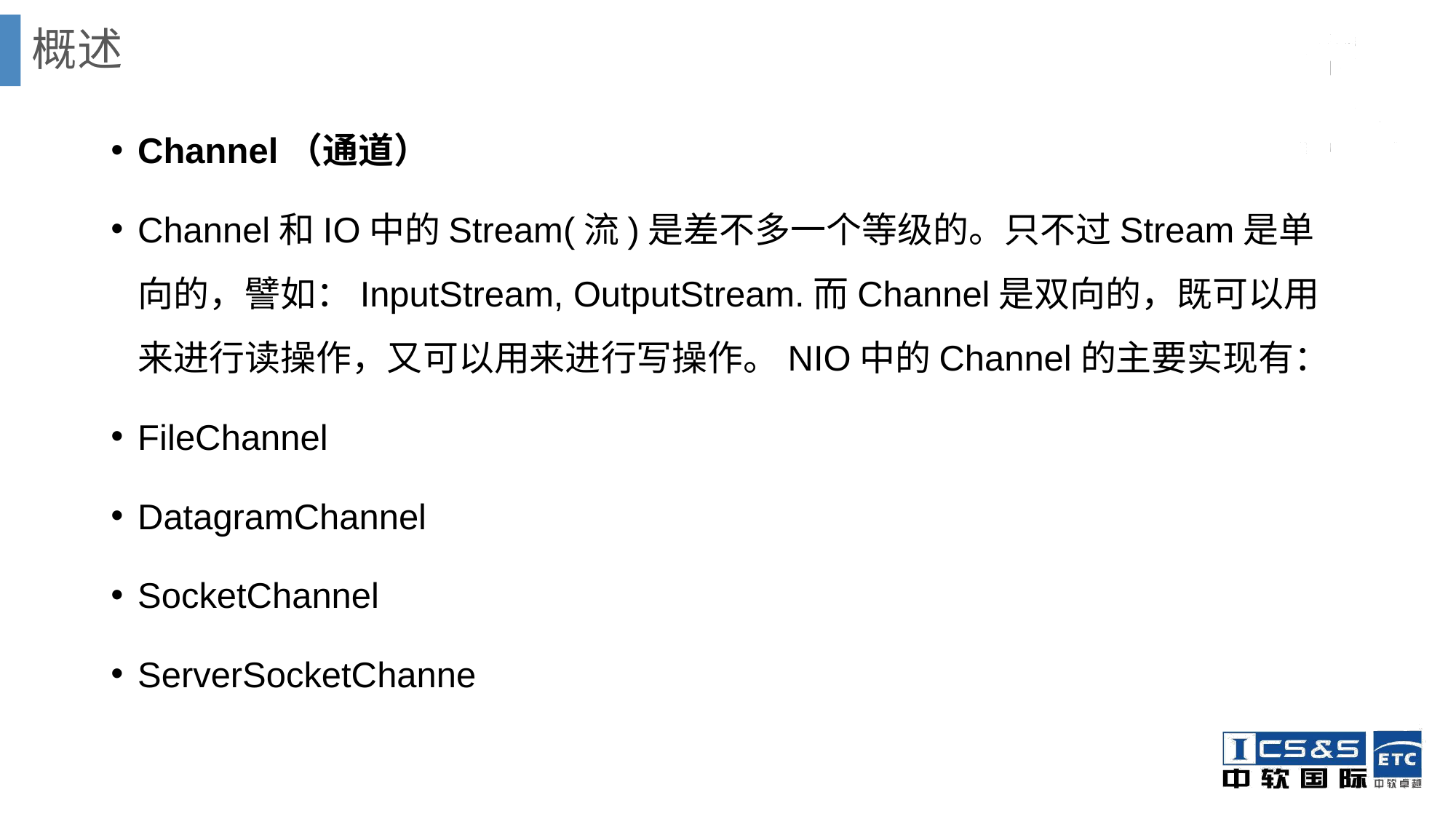

# 概述
Channel（通道）
Channel和IO中的Stream(流)是差不多一个等级的。只不过Stream是单向的，譬如：InputStream, OutputStream.而Channel是双向的，既可以用来进行读操作，又可以用来进行写操作。NIO中的Channel的主要实现有：
FileChannel
DatagramChannel
SocketChannel
ServerSocketChanne